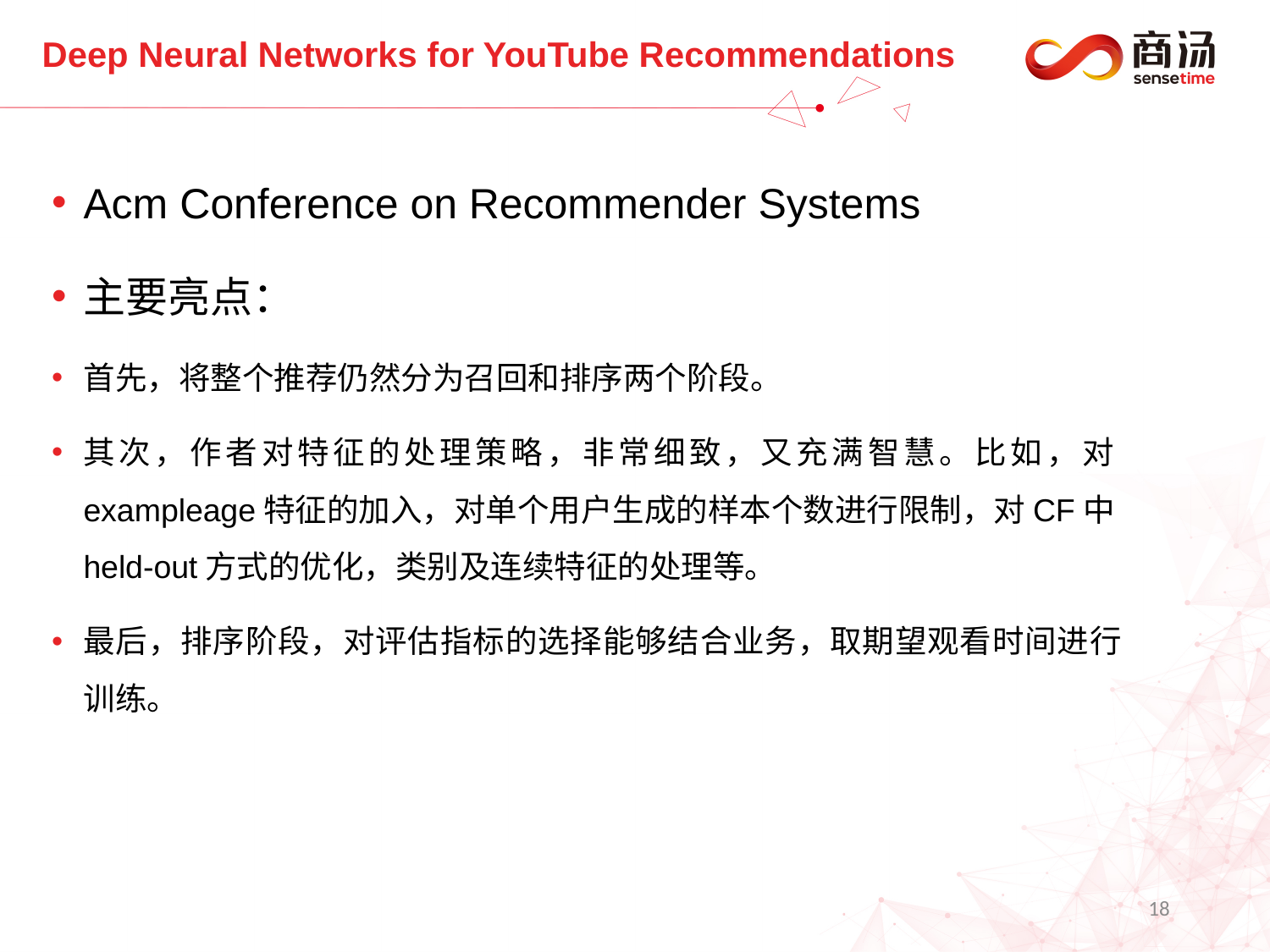

# Deep Neural Networks for YouTube Recommendations
Acm Conference on Recommender Systems
主要亮点：
首先，将整个推荐仍然分为召回和排序两个阶段。
其次，作者对特征的处理策略，非常细致，又充满智慧。比如，对exampleage特征的加入，对单个用户生成的样本个数进行限制，对CF中held-out方式的优化，类别及连续特征的处理等。
最后，排序阶段，对评估指标的选择能够结合业务，取期望观看时间进行训练。

18